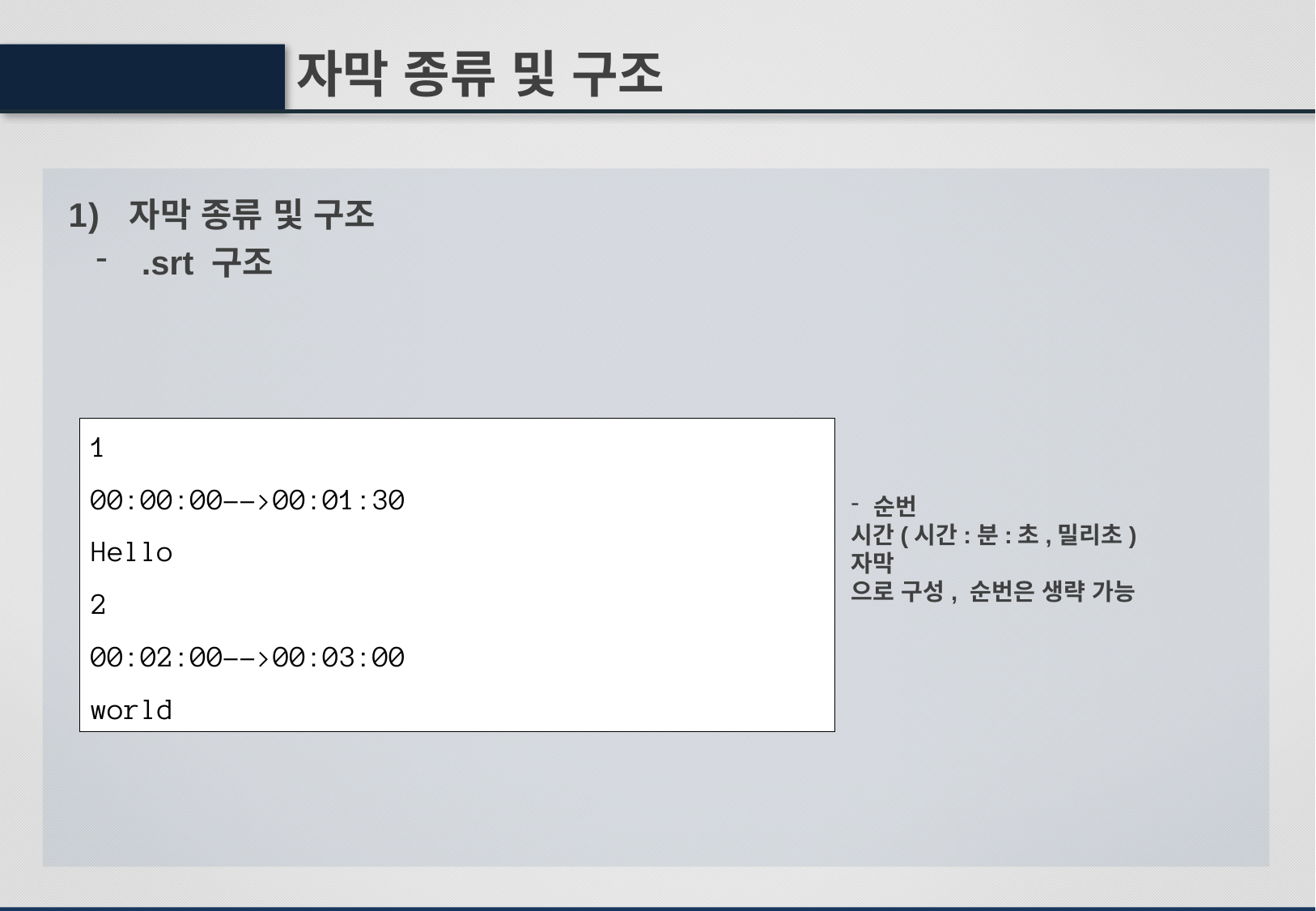

자막 종류 및 구조

자막 종류 및 구조

.srt 구조

1
00:00:00-->00:01:30
Hello
2
00:02:00-->00:03:00
world
순번
시간(시간:분:초,밀리초)
자막
으로 구성, 순번은 생략 가능